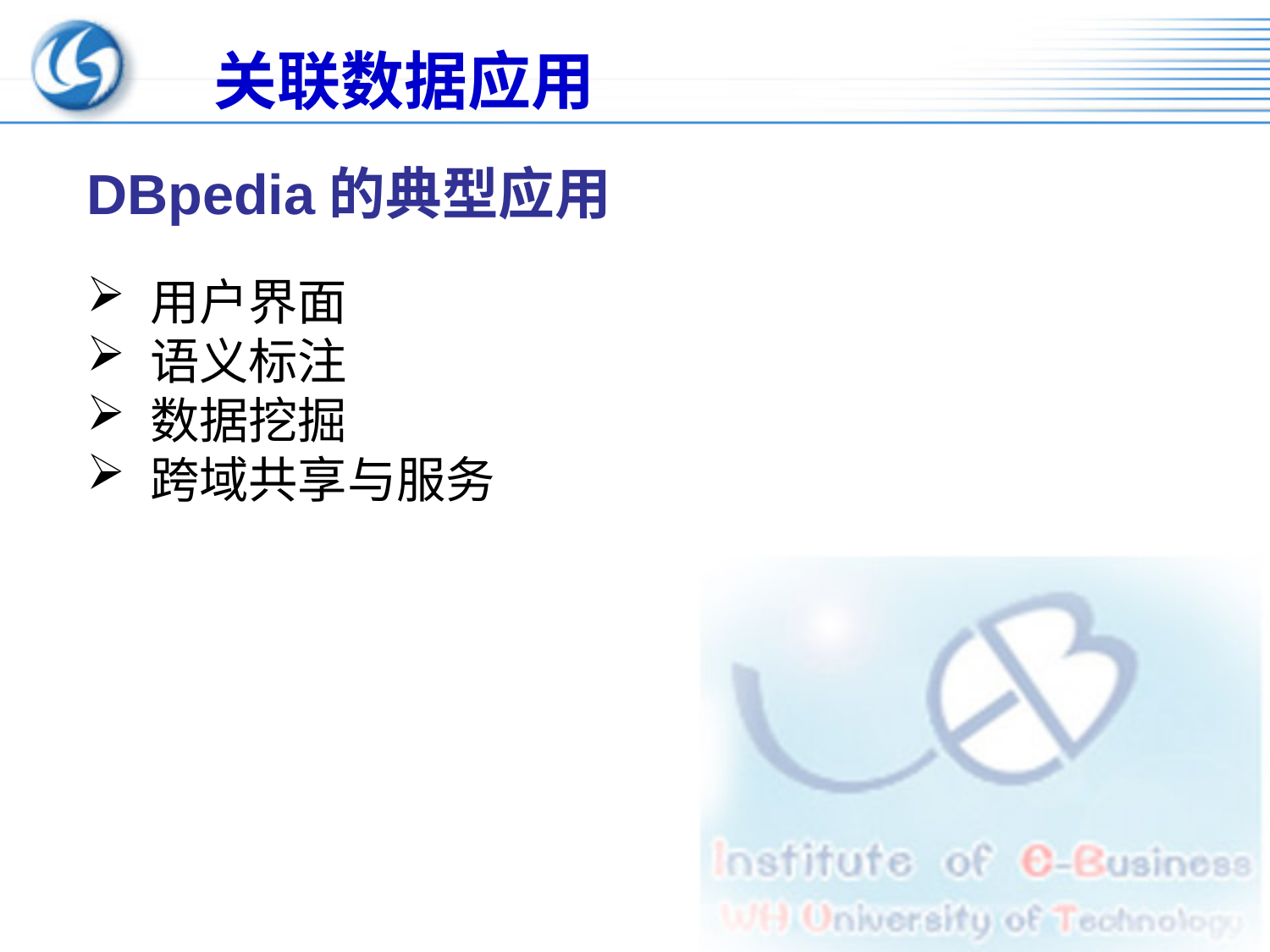

# 关联数据应用
DBpedia的典型应用
用户界面
语义标注
数据挖掘
跨域共享与服务